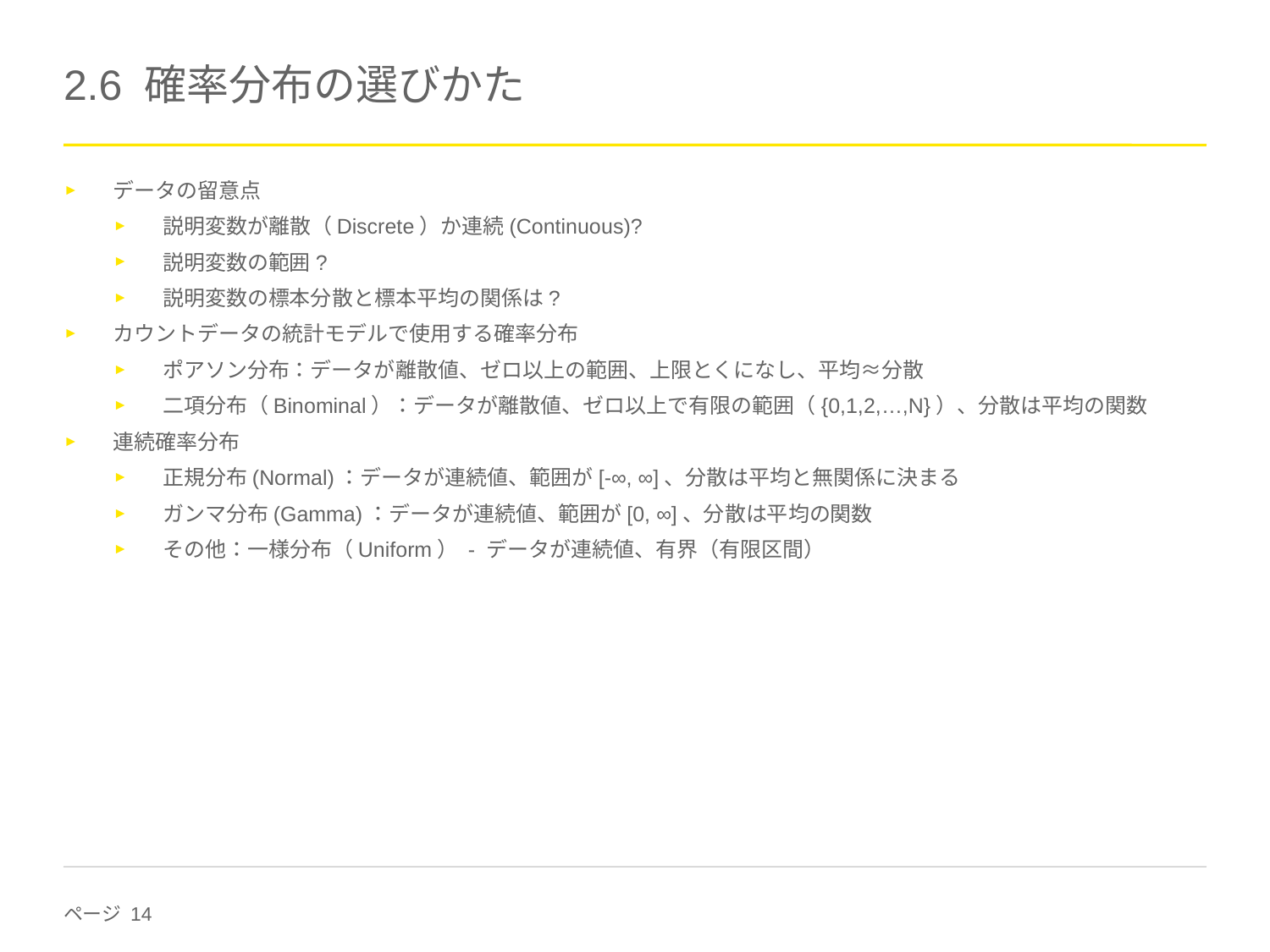

# 2.6 確率分布の選びかた
データの留意点
説明変数が離散（Discrete）か連続(Continuous)?
説明変数の範囲?
説明変数の標本分散と標本平均の関係は?
カウントデータの統計モデルで使用する確率分布
ポアソン分布：データが離散値、ゼロ以上の範囲、上限とくになし、平均≈分散
二項分布（Binominal）：データが離散値、ゼロ以上で有限の範囲（{0,1,2,…,N}）、分散は平均の関数
連続確率分布
正規分布(Normal)：データが連続値、範囲が[-∞, ∞]、分散は平均と無関係に決まる
ガンマ分布(Gamma)：データが連続値、範囲が[0, ∞]、分散は平均の関数
その他：一様分布（Uniform） - データが連続値、有界（有限区間）